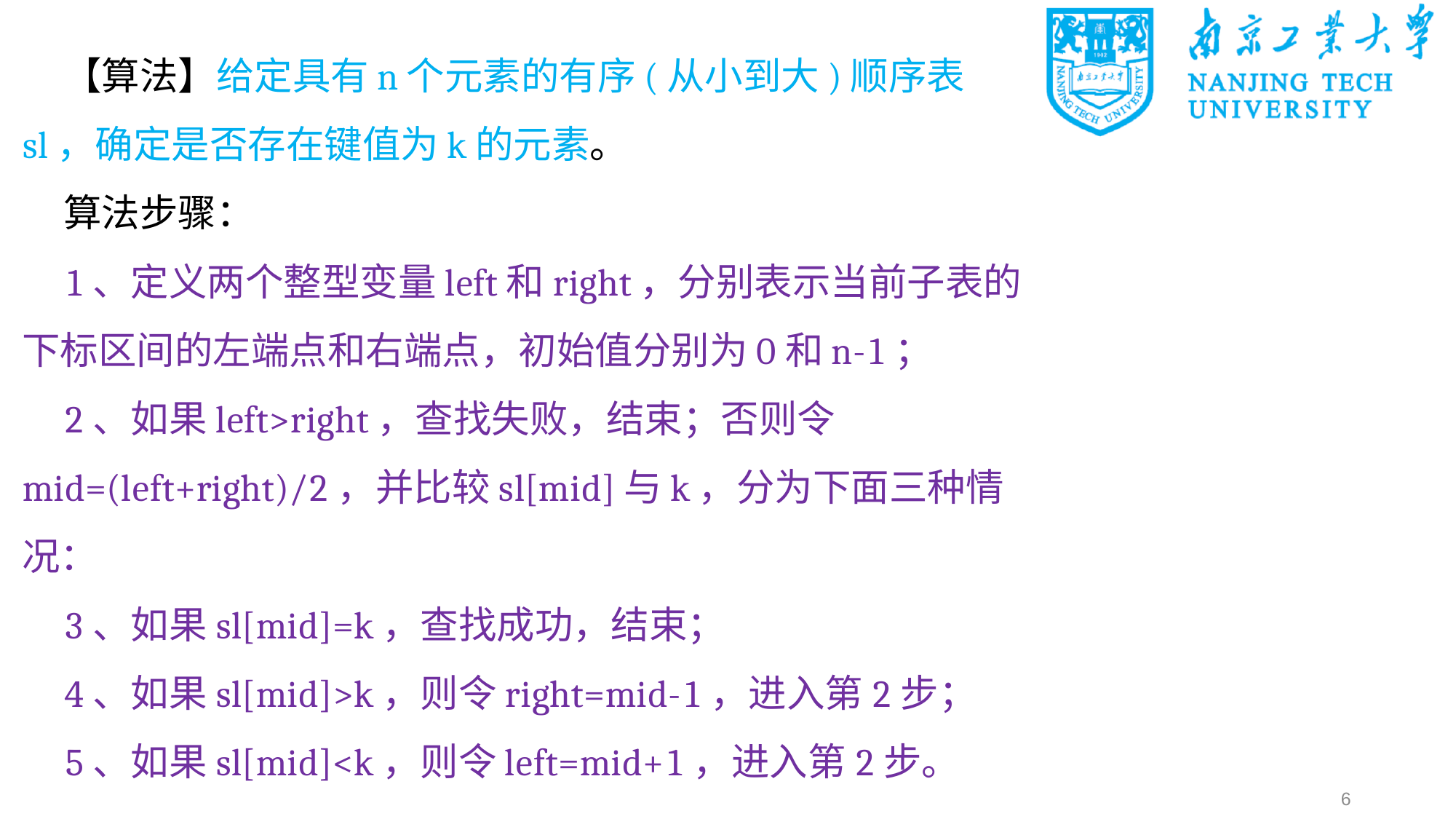

【算法】给定具有n个元素的有序(从小到大)顺序表sl，确定是否存在键值为k的元素。
算法步骤：
1、定义两个整型变量left和right，分别表示当前子表的下标区间的左端点和右端点，初始值分别为0和n-1；
2、如果left>right，查找失败，结束；否则令mid=(left+right)/2，并比较sl[mid]与k，分为下面三种情况：
3、如果sl[mid]=k，查找成功，结束；
4、如果sl[mid]>k，则令right=mid-1，进入第2步；
5、如果sl[mid]<k，则令left=mid+1，进入第2步。
6